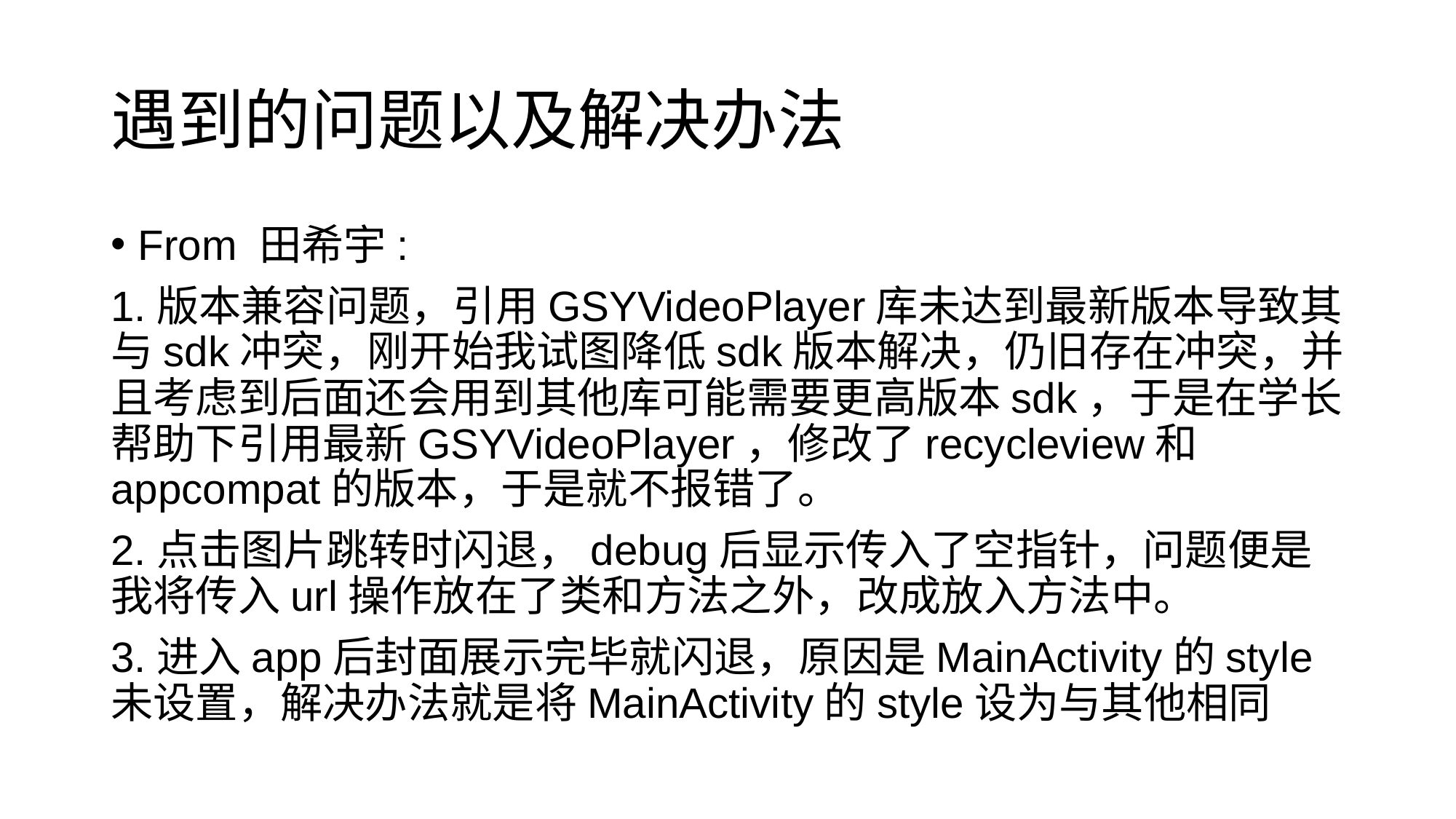

# 遇到的问题以及解决办法
From 田希宇:
1.版本兼容问题，引用GSYVideoPlayer库未达到最新版本导致其与sdk冲突，刚开始我试图降低sdk版本解决，仍旧存在冲突，并且考虑到后面还会用到其他库可能需要更高版本sdk，于是在学长帮助下引用最新GSYVideoPlayer，修改了recycleview和appcompat的版本，于是就不报错了。
2.点击图片跳转时闪退，debug后显示传入了空指针，问题便是我将传入url操作放在了类和方法之外，改成放入方法中。
3.进入app后封面展示完毕就闪退，原因是MainActivity的style未设置，解决办法就是将MainActivity的style设为与其他相同